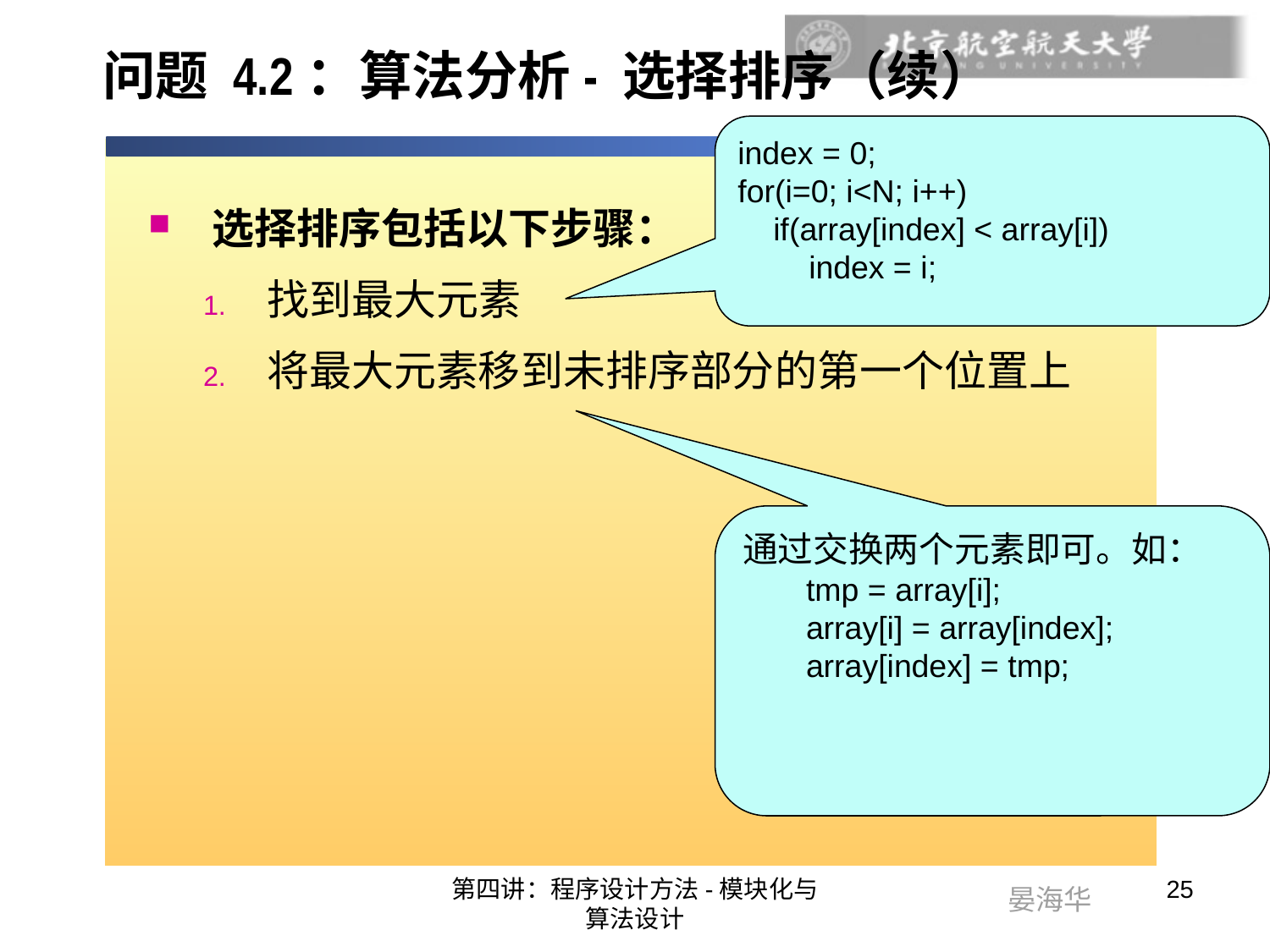

# 问题 4.2：算法分析- 选择排序（续）
index = 0;
for(i=0; i<N; i++)
    if(array[index] < array[i])
        index = i;

选择排序包括以下步骤：
找到最大元素
将最大元素移到未排序部分的第一个位置上
通过交换两个元素即可。如：
tmp = array[i];
array[i] = array[index];
array[index] = tmp;
第四讲：程序设计方法-模块化与算法设计
25